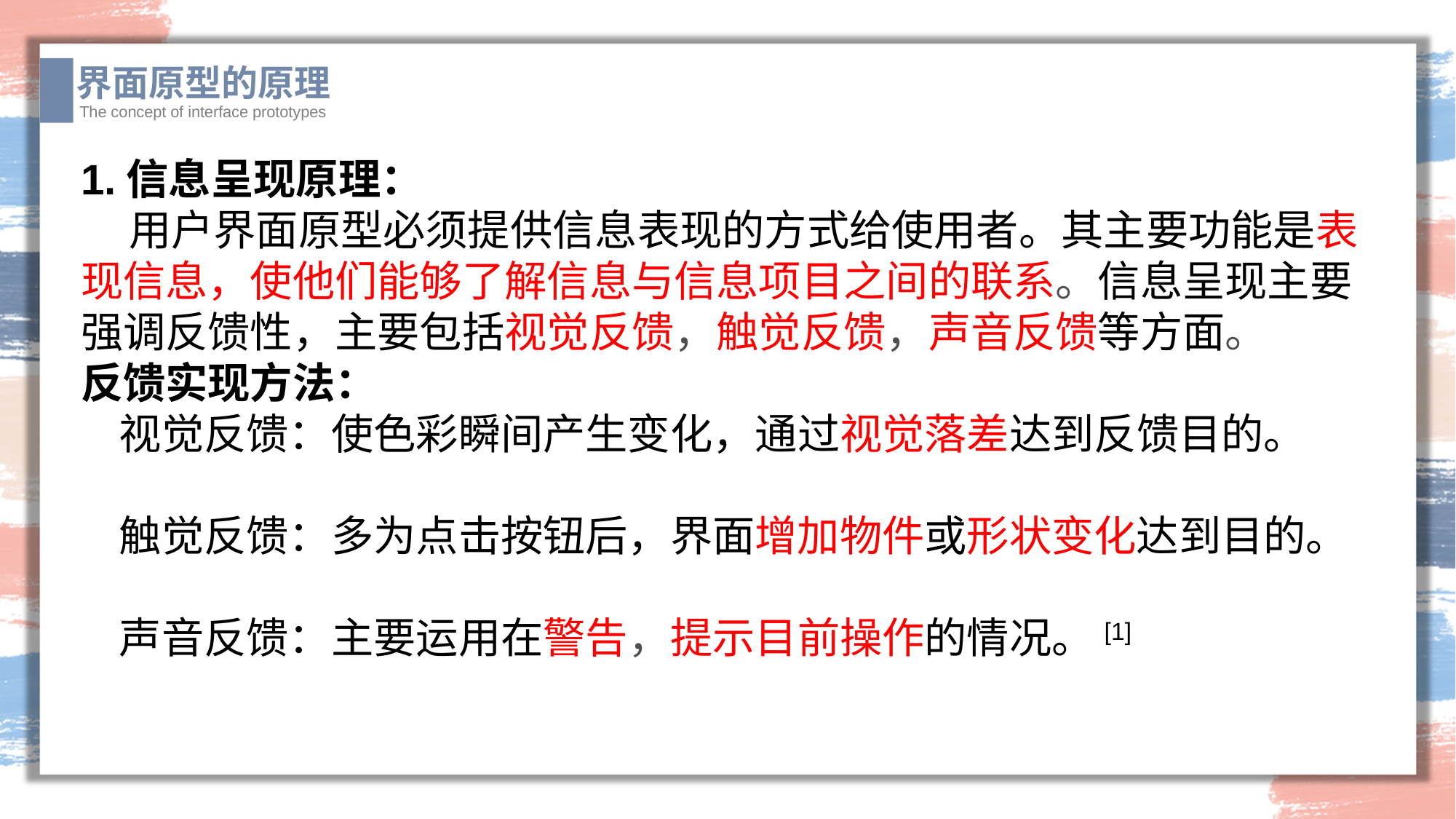

界面原型的原理
The concept of interface prototypes

1.信息呈现原理：
    用户界面原型必须提供信息表现的方式给使用者。其主要功能是表现信息，使他们能够了解信息与信息项目之间的联系。信息呈现主要强调反馈性，主要包括视觉反馈，触觉反馈，声音反馈等方面。
反馈实现方法：
   视觉反馈：使色彩瞬间产生变化，通过视觉落差达到反馈目的。

   触觉反馈：多为点击按钮后，界面增加物件或形状变化达到目的。

   声音反馈：主要运用在警告，提示目前操作的情况。[1]